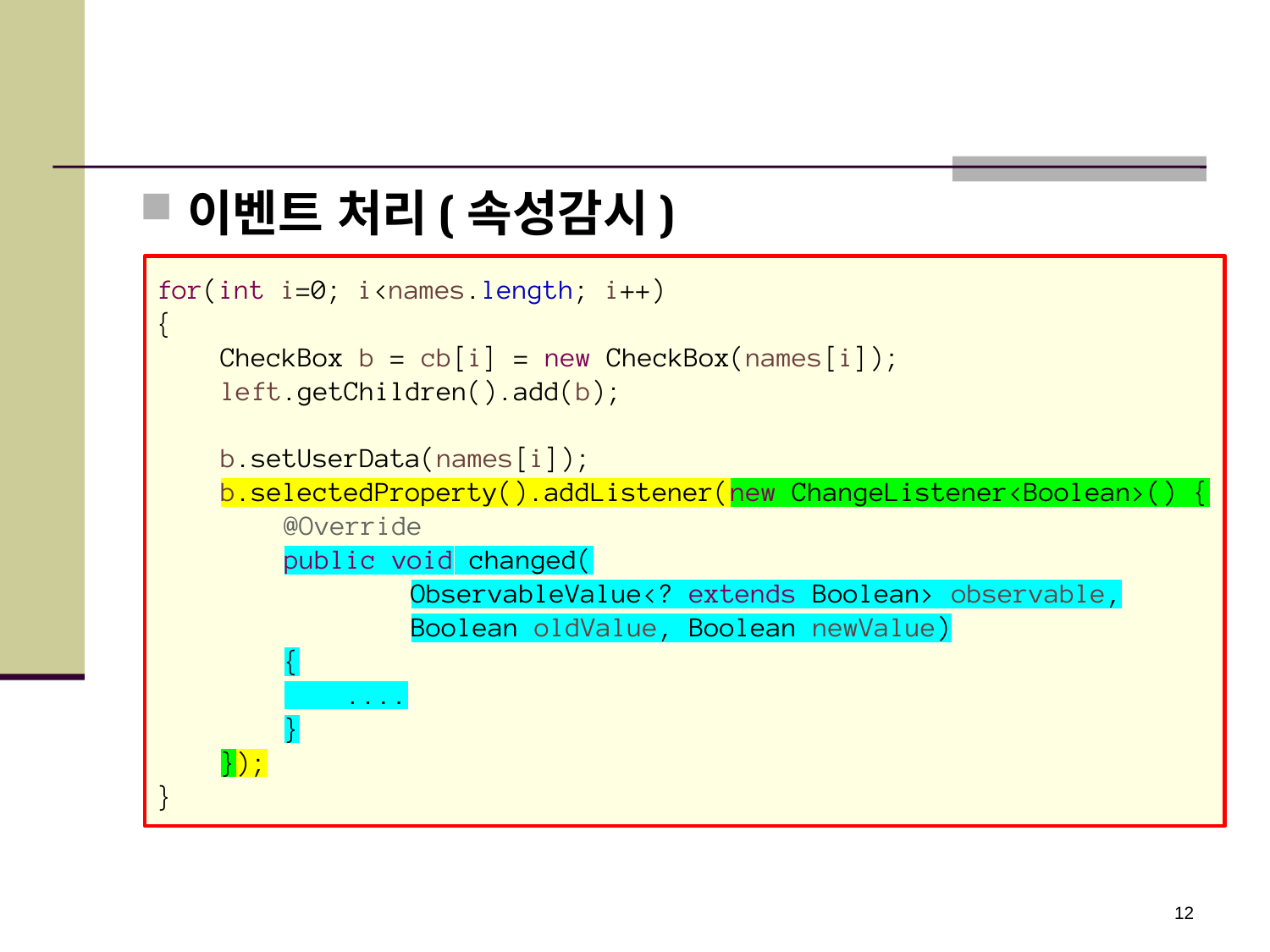

#
이벤트 처리(속성감시)
for(int i=0; i<names.length; i++)
{
CheckBox b = cb[i] = new CheckBox(names[i]);
left.getChildren().add(b);

b.setUserData(names[i]);
b.selectedProperty().addListener(new ChangeListener<Boolean>() {
@Override
public void changed(
	ObservableValue<? extends Boolean> observable,
	Boolean oldValue, Boolean newValue)
{
    ....
}
});
}
12